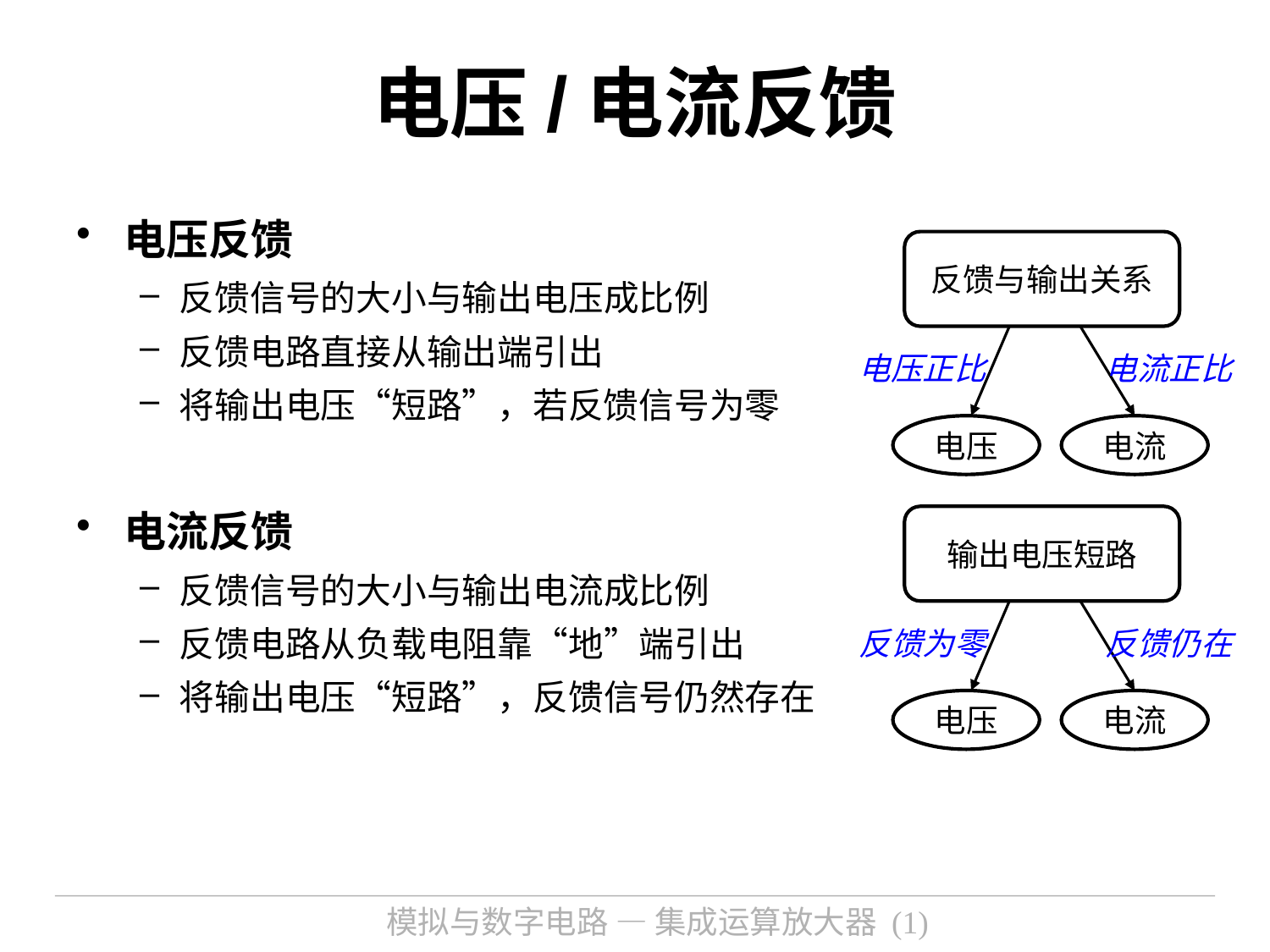

# 电压/电流反馈
电压反馈
反馈信号的大小与输出电压成比例
反馈电路直接从输出端引出
将输出电压“短路”，若反馈信号为零

电流反馈
反馈信号的大小与输出电流成比例
反馈电路从负载电阻靠“地”端引出
将输出电压“短路”，反馈信号仍然存在

反馈与输出关系
电压正比
电流正比
电压
电流
输出电压短路
反馈为零
反馈仍在
电压
电流

模拟与数字电路 — 集成运算放大器 (1)
17